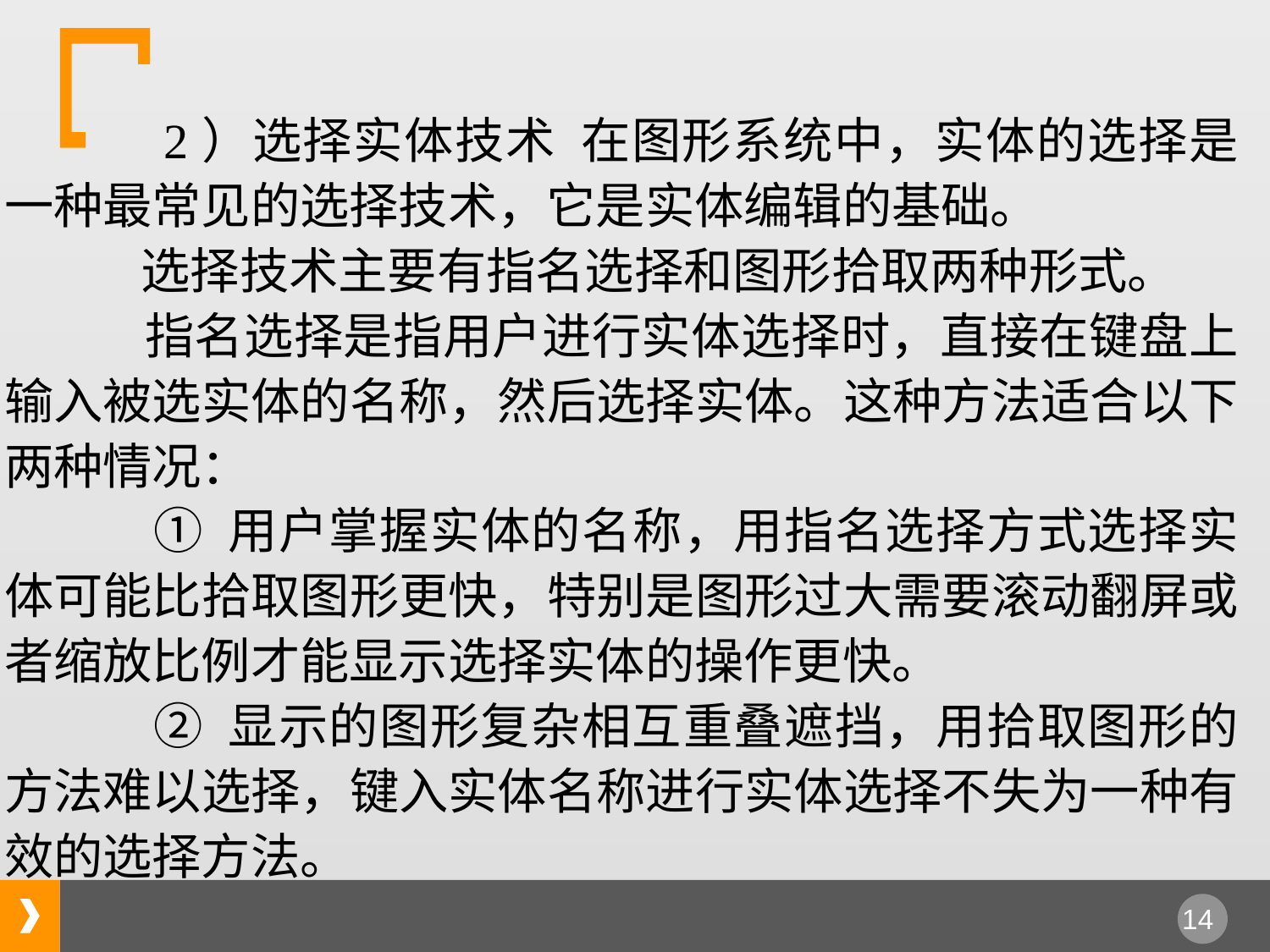

2）选择实体技术  在图形系统中，实体的选择是一种最常见的选择技术，它是实体编辑的基础。
        选择技术主要有指名选择和图形拾取两种形式。
        指名选择是指用户进行实体选择时，直接在键盘上输入被选实体的名称，然后选择实体。这种方法适合以下两种情况：
         ① 用户掌握实体的名称，用指名选择方式选择实体可能比拾取图形更快，特别是图形过大需要滚动翻屏或者缩放比例才能显示选择实体的操作更快。
         ② 显示的图形复杂相互重叠遮挡，用拾取图形的方法难以选择，键入实体名称进行实体选择不失为一种有效的选择方法。